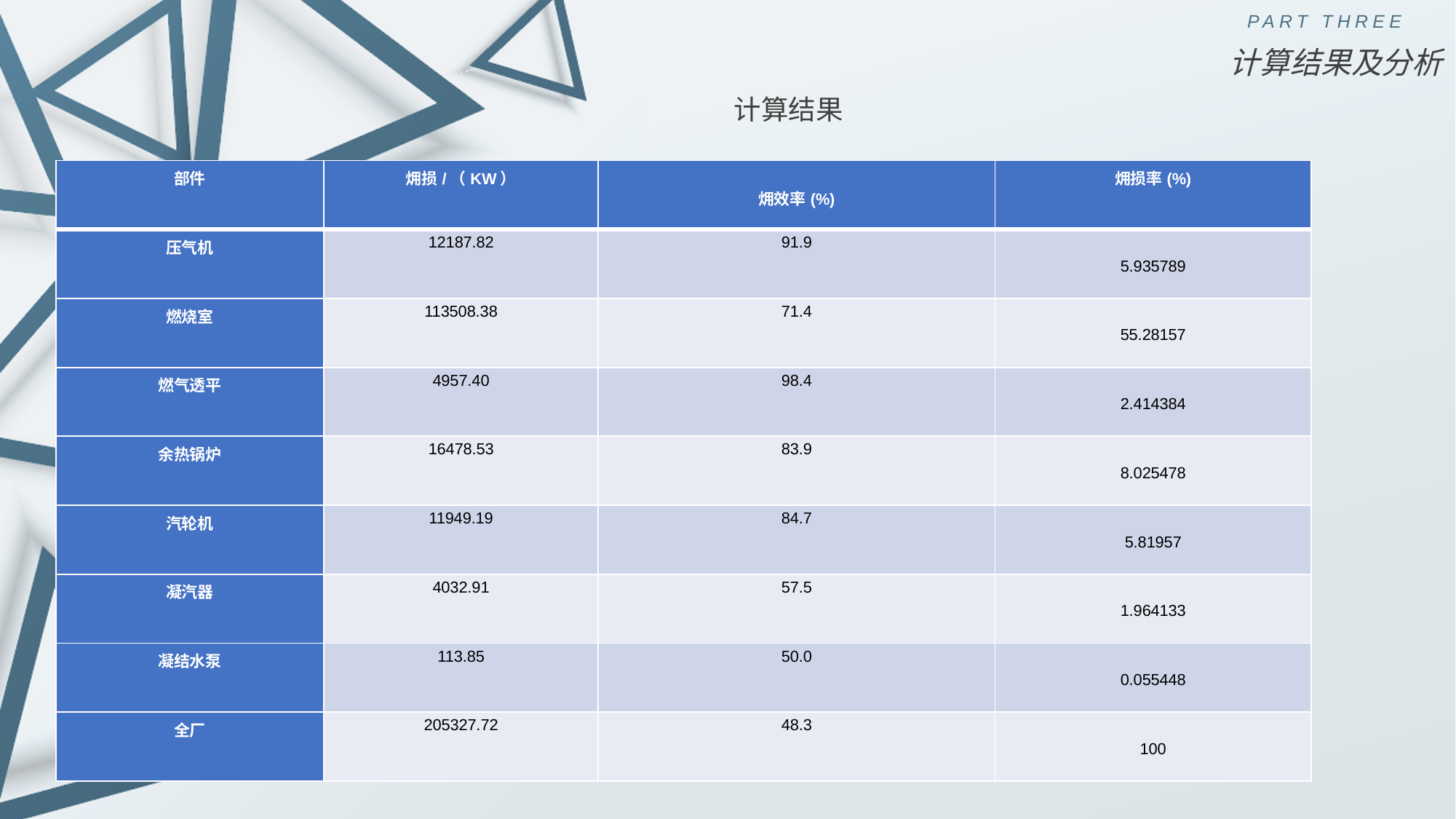

PART THREE
计算结果及分析
计算结果
| 部件 | 㶲损/（KW） | 㶲效率(%) | 㶲损率(%) |
| --- | --- | --- | --- |
| 压气机 | 12187.82 | 91.9 | 5.935789 |
| 燃烧室 | 113508.38 | 71.4 | 55.28157 |
| 燃气透平 | 4957.40 | 98.4 | 2.414384 |
| 余热锅炉 | 16478.53 | 83.9 | 8.025478 |
| 汽轮机 | 11949.19 | 84.7 | 5.81957 |
| 凝汽器 | 4032.91 | 57.5 | 1.964133 |
| 凝结水泵 | 113.85 | 50.0 | 0.055448 |
| 全厂 | 205327.72 | 48.3 | 100 |